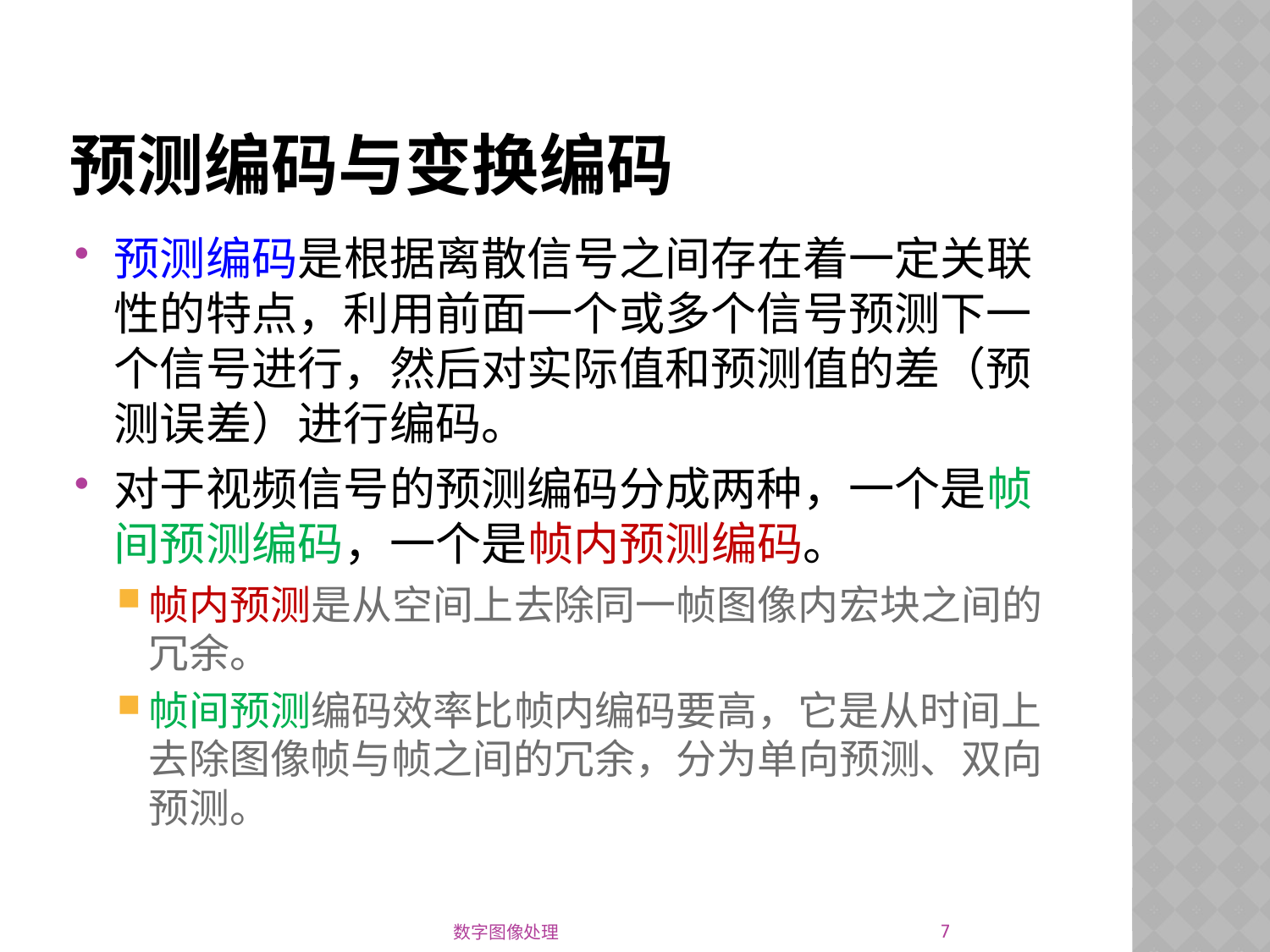

# 预测编码与变换编码
预测编码是根据离散信号之间存在着一定关联性的特点，利用前面一个或多个信号预测下一个信号进行，然后对实际值和预测值的差（预测误差）进行编码。
对于视频信号的预测编码分成两种，一个是帧间预测编码，一个是帧内预测编码。
帧内预测是从空间上去除同一帧图像内宏块之间的冗余。
帧间预测编码效率比帧内编码要高，它是从时间上去除图像帧与帧之间的冗余，分为单向预测、双向预测。
7
数字图像处理